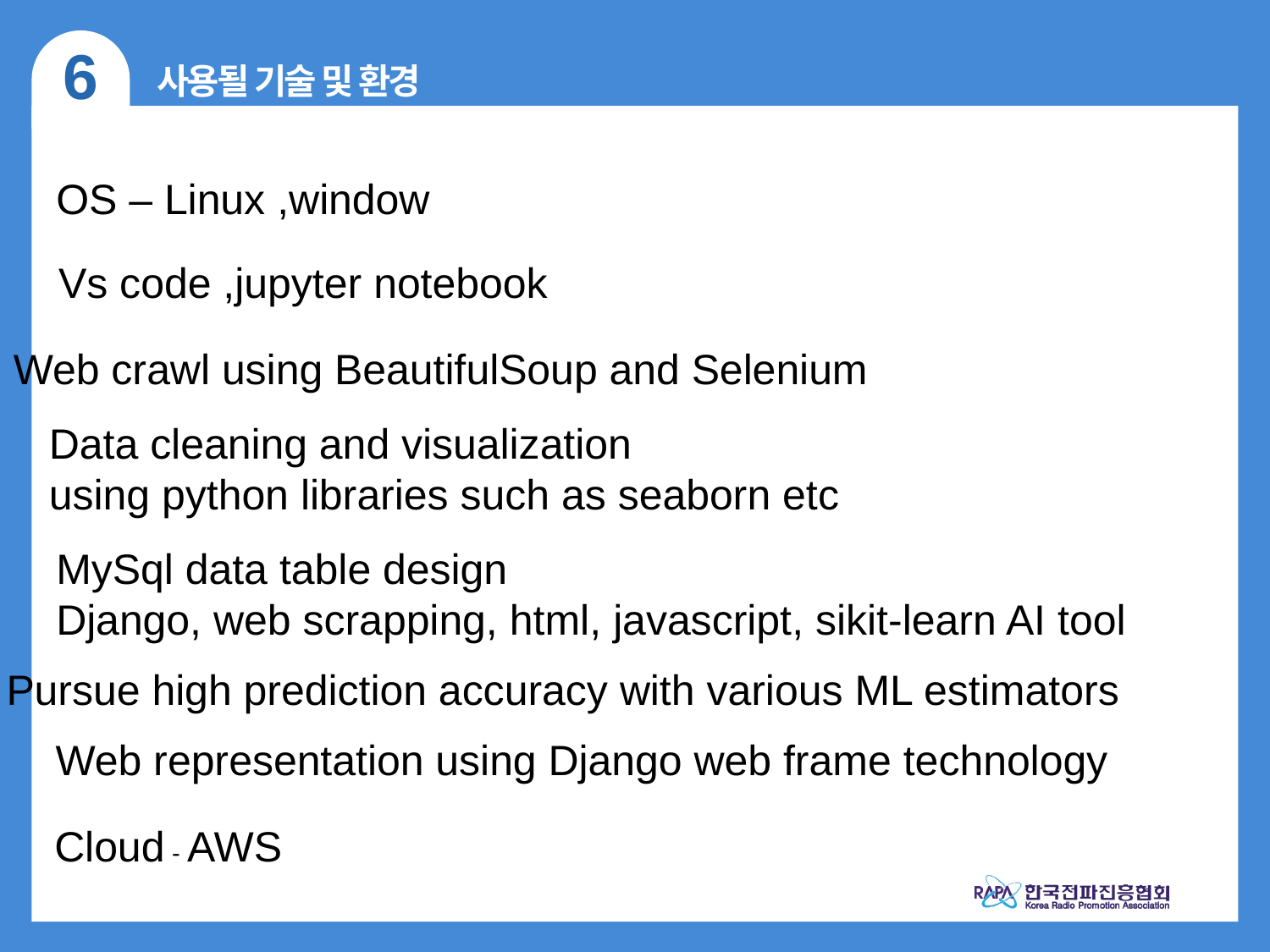

6
사용될 기술 및 환경
 OS – Linux ,window
Vs code ,jupyter notebook
Web crawl using BeautifulSoup and Selenium
Data cleaning and visualization
using python libraries such as seaborn etc
MySql data table design
Django, web scrapping, html, javascript, sikit-learn AI tool
Pursue high prediction accuracy with various ML estimators
Web representation using Django web frame technology
Cloud - AWS